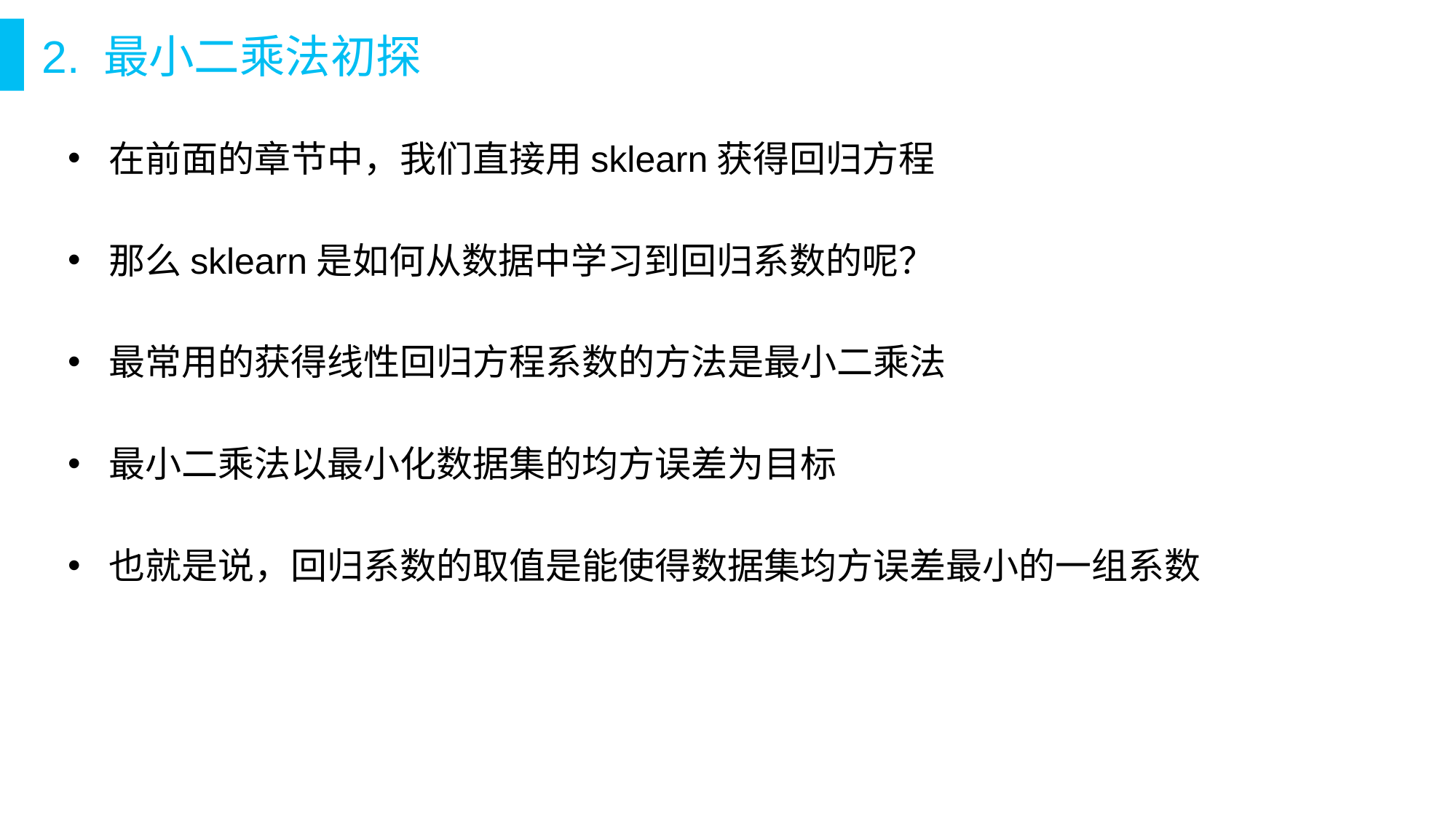

# 2. 最小二乘法初探
在前面的章节中，我们直接用sklearn获得回归方程

那么sklearn是如何从数据中学习到回归系数的呢？

最常用的获得线性回归方程系数的方法是最小二乘法

最小二乘法以最小化数据集的均方误差为目标

也就是说，回归系数的取值是能使得数据集均方误差最小的一组系数